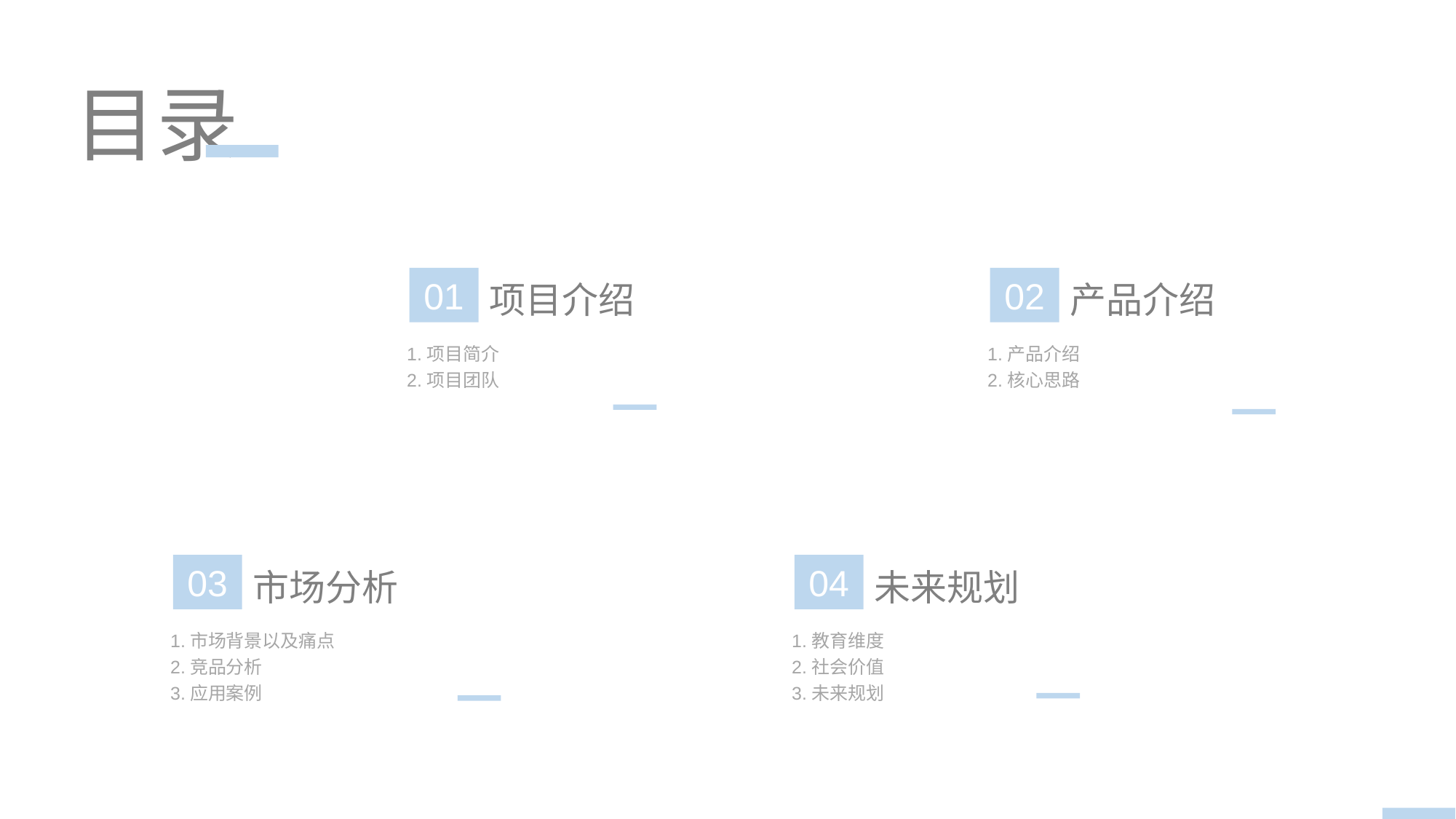

目录

01
02
项目介绍
产品介绍
1.项目简介
2.项目团队
1.产品介绍
2.核心思路

03
04
市场分析
未来规划
1.市场背景以及痛点
2.竞品分析
3.应用案例
1.教育维度
2.社会价值
3.未来规划